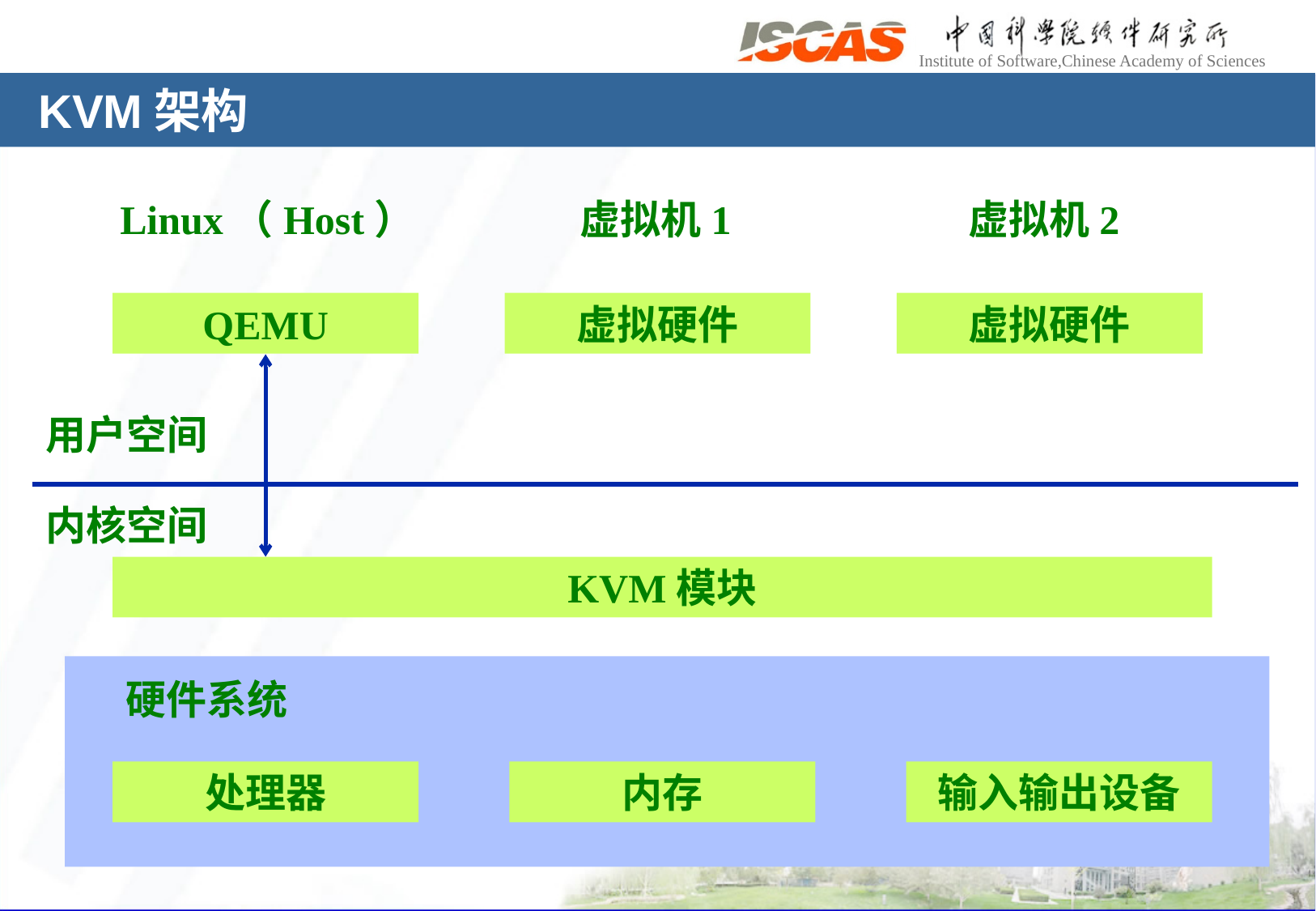

# KVM架构
Linux（Host）
虚拟机1
虚拟机2
QEMU
虚拟硬件
虚拟硬件
用户空间
内核空间
KVM模块

硬件系统
处理器
内存
输入输出设备